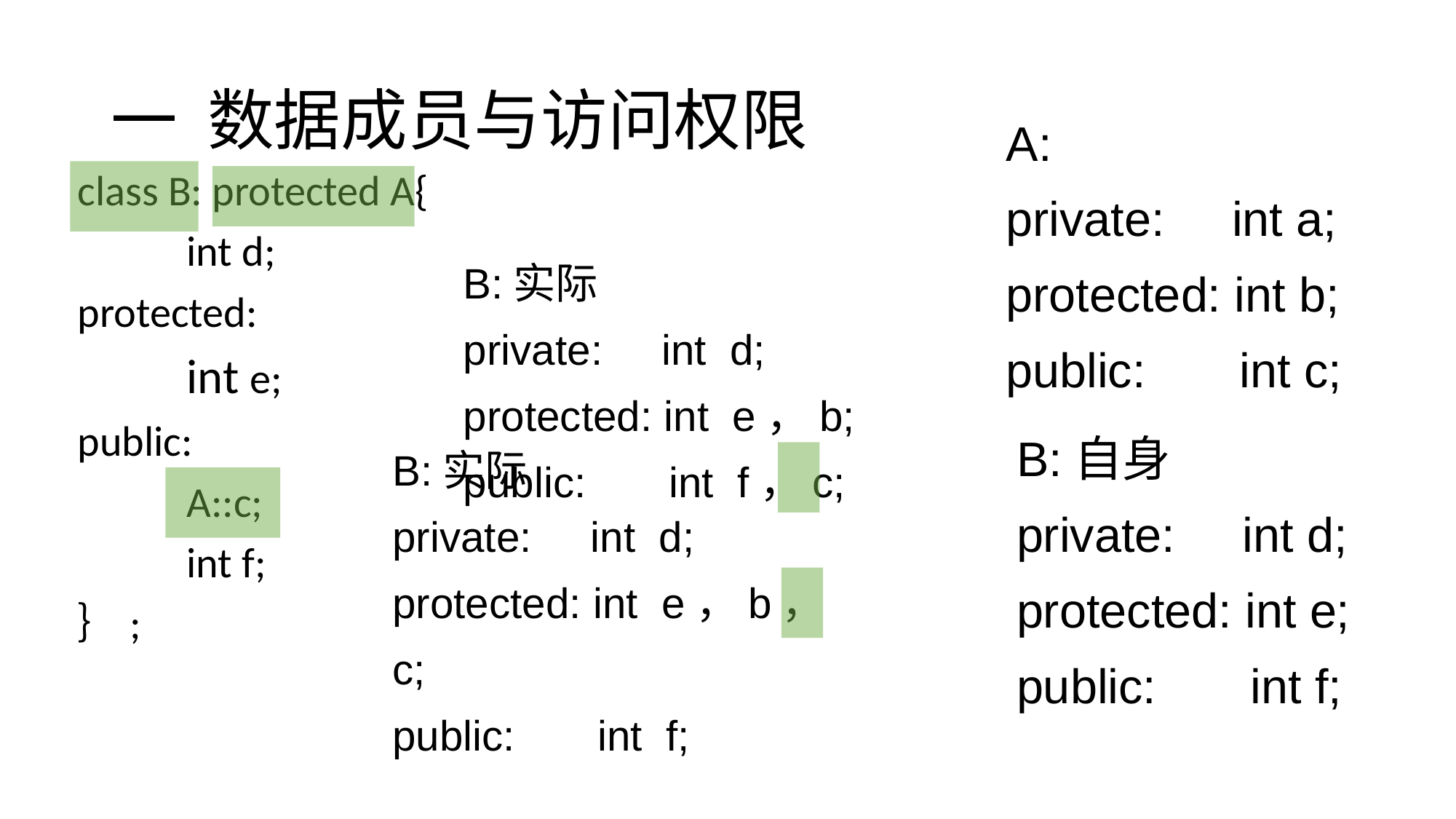

# 一  数据成员与访问权限
A:
private:     int a;
protected: int b;
public:       int c;

class B: protected A{
	int d;
protected:
	int e;
public:
	A::c;
	int f;
｝;

B:实际
private:     int  d;
protected: int  e，b;
public:       int  f，c;

B:自身
private:     int d;
protected: int e;
public:       int f;
B:实际
private:     int  d;
protected: int  e，b，c;
public:       int  f;